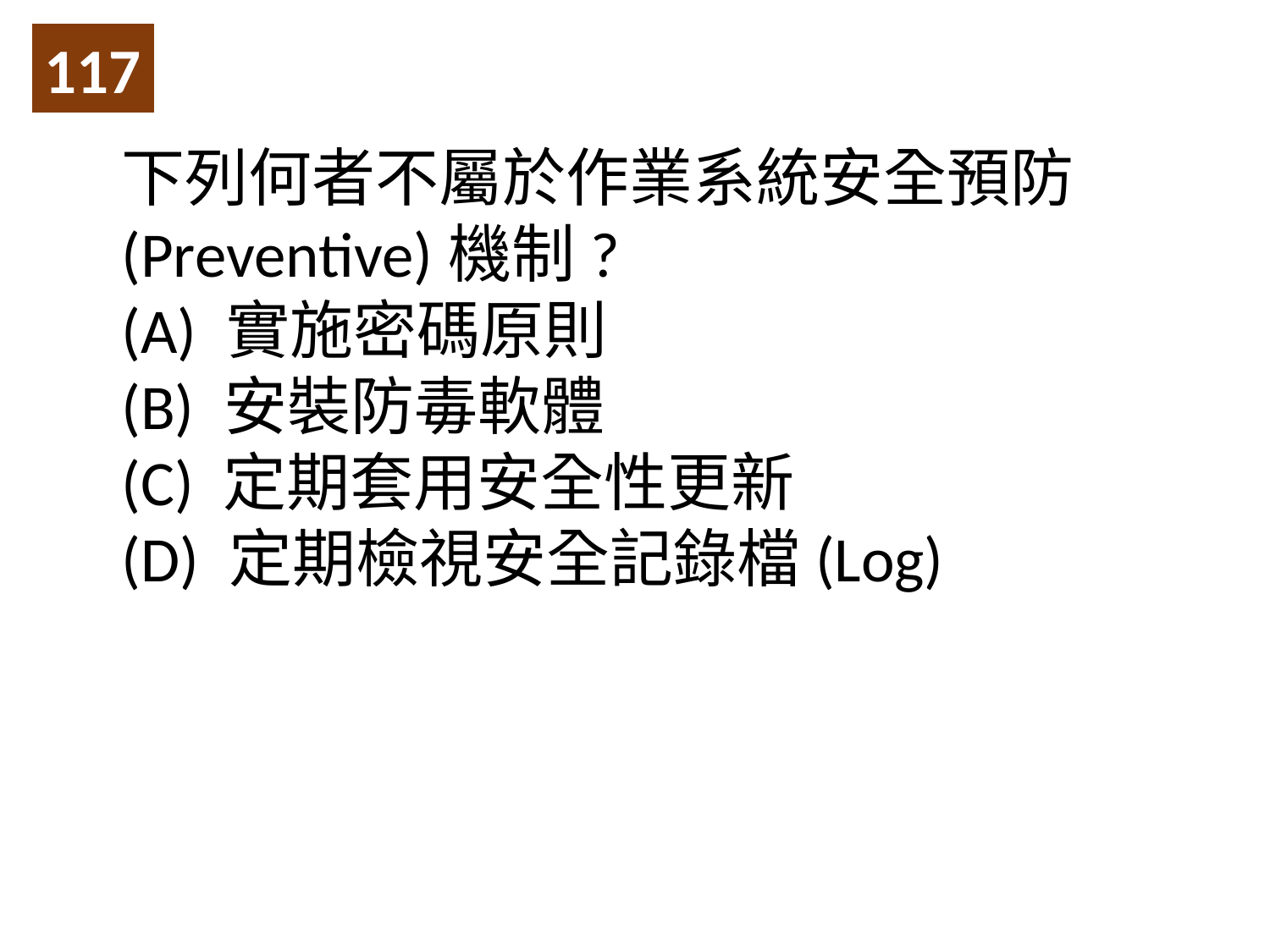

117
下列何者不屬於作業系統安全預防(Preventive)機制?
(A) 實施密碼原則
(B) 安裝防毒軟體
(C) 定期套用安全性更新
(D) 定期檢視安全記錄檔(Log)